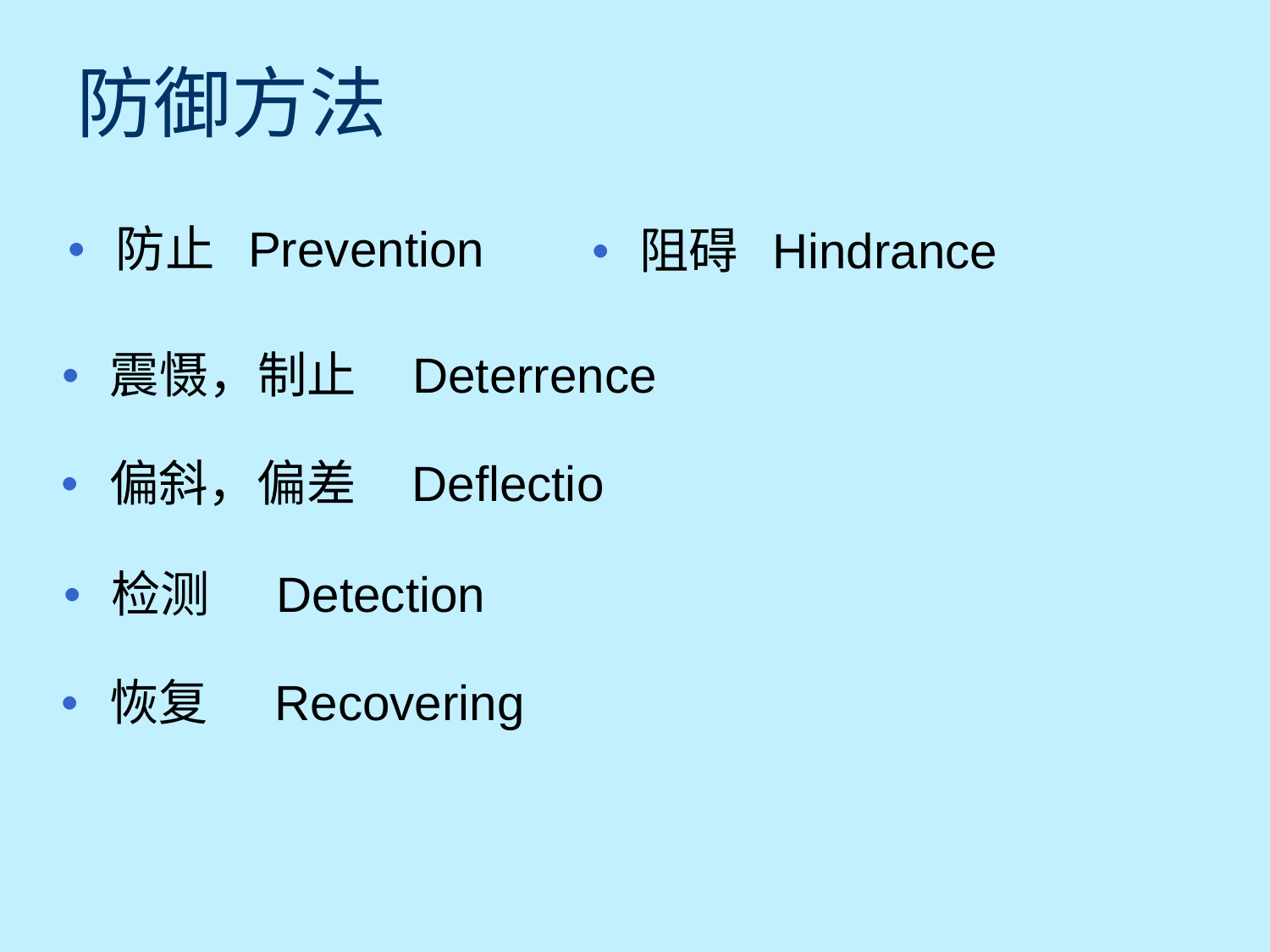

# 防御方法
防止  Prevention
阻碍  Hindrance
震慑，制止    Deterrence
偏斜，偏差    Deflectio
检测     Detection
恢复     Recovering
25